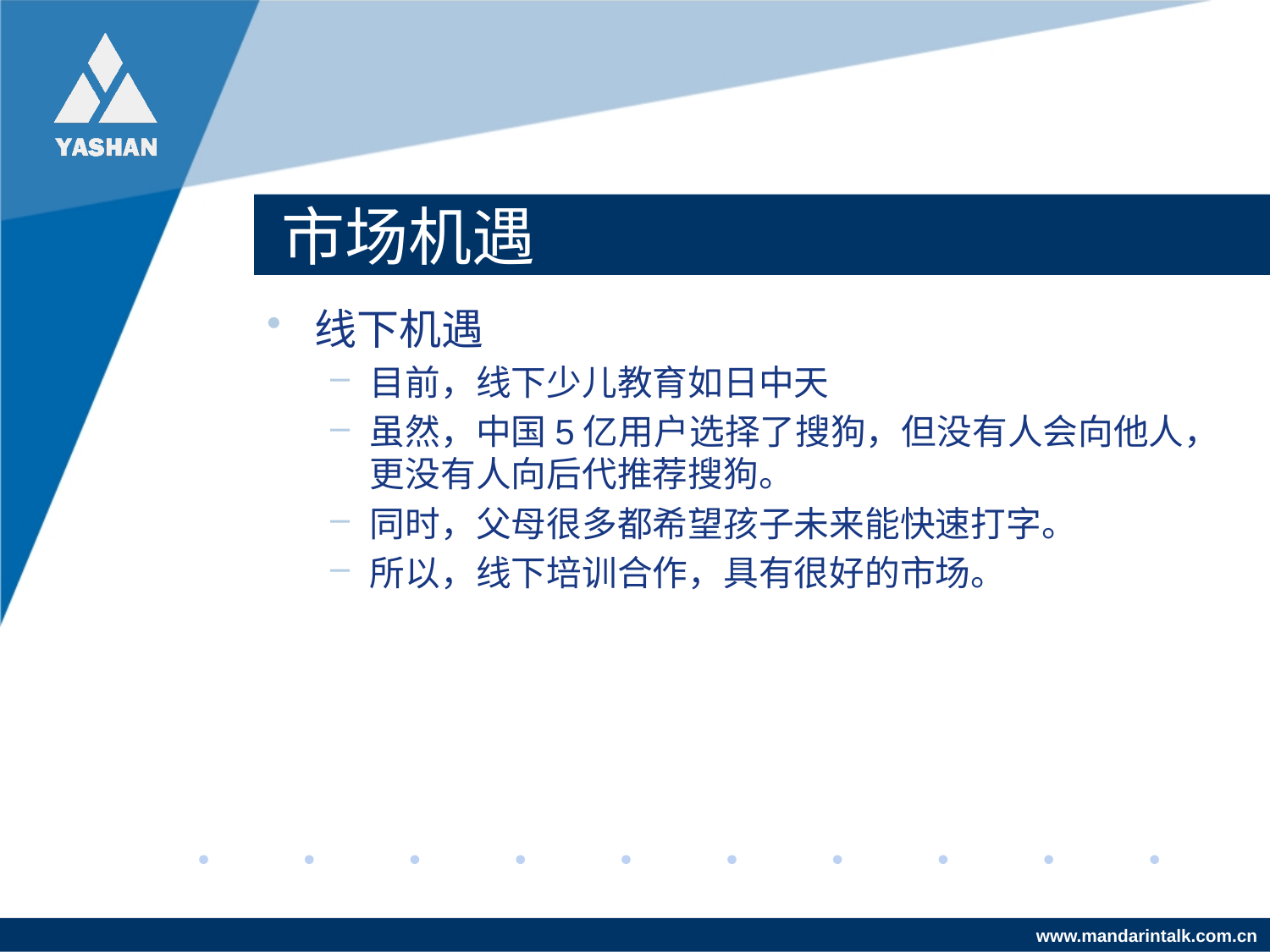

# 市场机遇
线下机遇
目前，线下少儿教育如日中天
虽然，中国5亿用户选择了搜狗，但没有人会向他人，更没有人向后代推荐搜狗。
同时，父母很多都希望孩子未来能快速打字。
所以，线下培训合作，具有很好的市场。